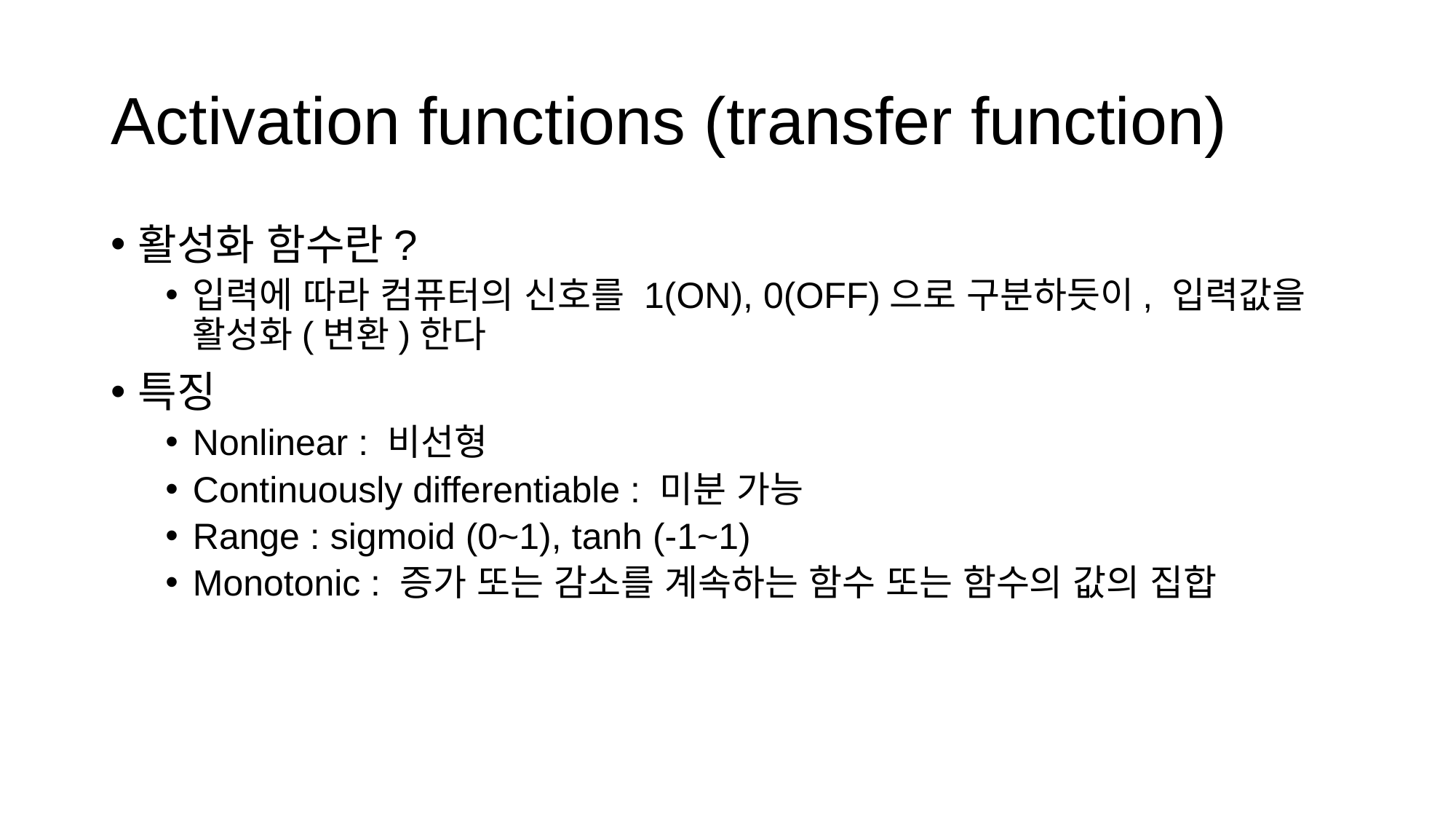

# Activation functions (transfer function)
활성화 함수란?
입력에 따라 컴퓨터의 신호를 1(ON), 0(OFF)으로 구분하듯이, 입력값을 활성화(변환)한다
특징
Nonlinear : 비선형
Continuously differentiable : 미분 가능
Range : sigmoid (0~1), tanh (-1~1)
Monotonic : 증가 또는 감소를 계속하는 함수 또는 함수의 값의 집합